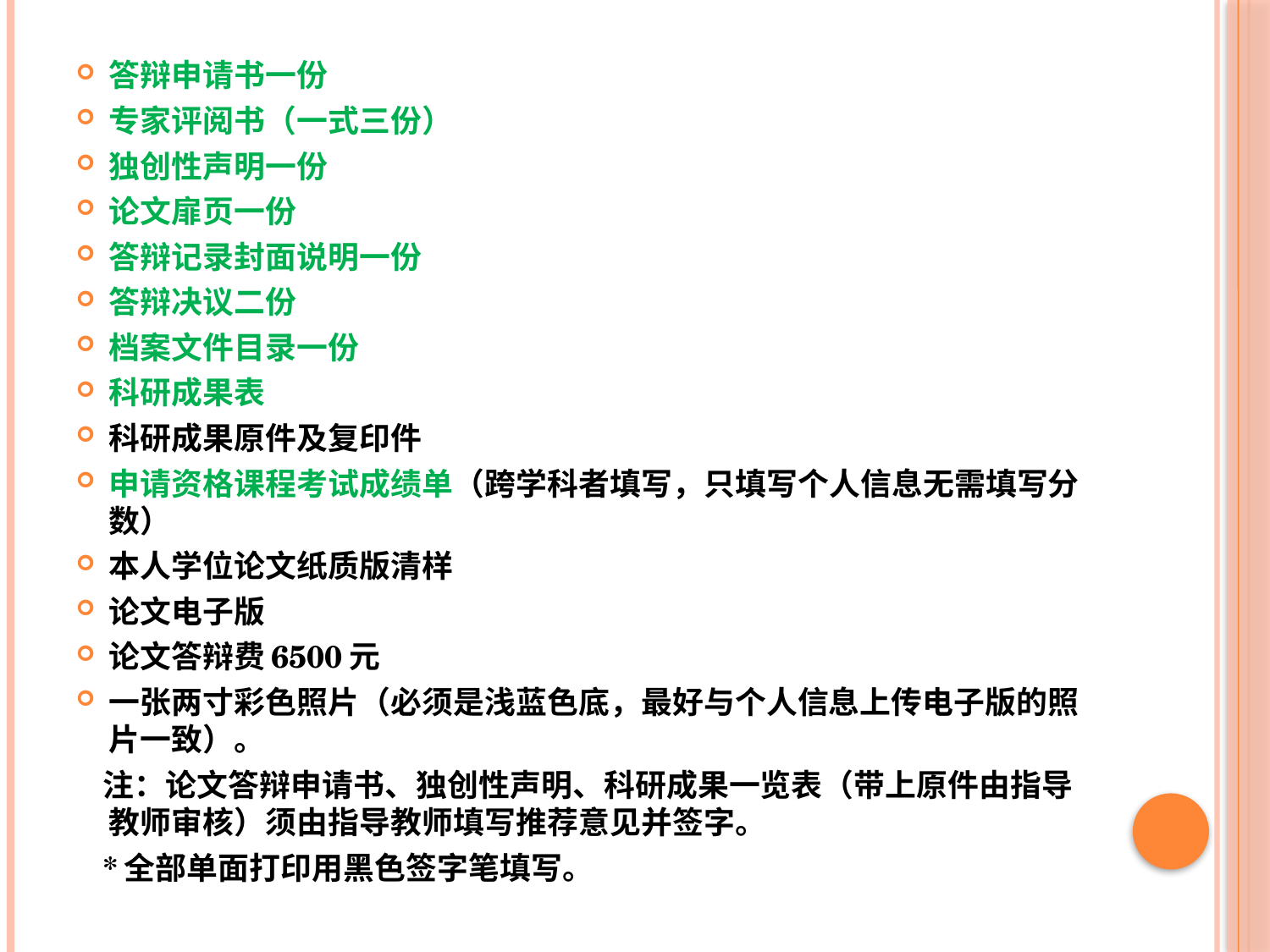

答辩申请书一份
专家评阅书（一式三份）
独创性声明一份
论文扉页一份
答辩记录封面说明一份
答辩决议二份
档案文件目录一份
科研成果表
科研成果原件及复印件
申请资格课程考试成绩单（跨学科者填写，只填写个人信息无需填写分数）
本人学位论文纸质版清样
论文电子版
论文答辩费6500元
一张两寸彩色照片（必须是浅蓝色底，最好与个人信息上传电子版的照片一致）。
   注：论文答辩申请书、独创性声明、科研成果一览表（带上原件由指导教师审核）须由指导教师填写推荐意见并签字。
   *全部单面打印用黑色签字笔填写。